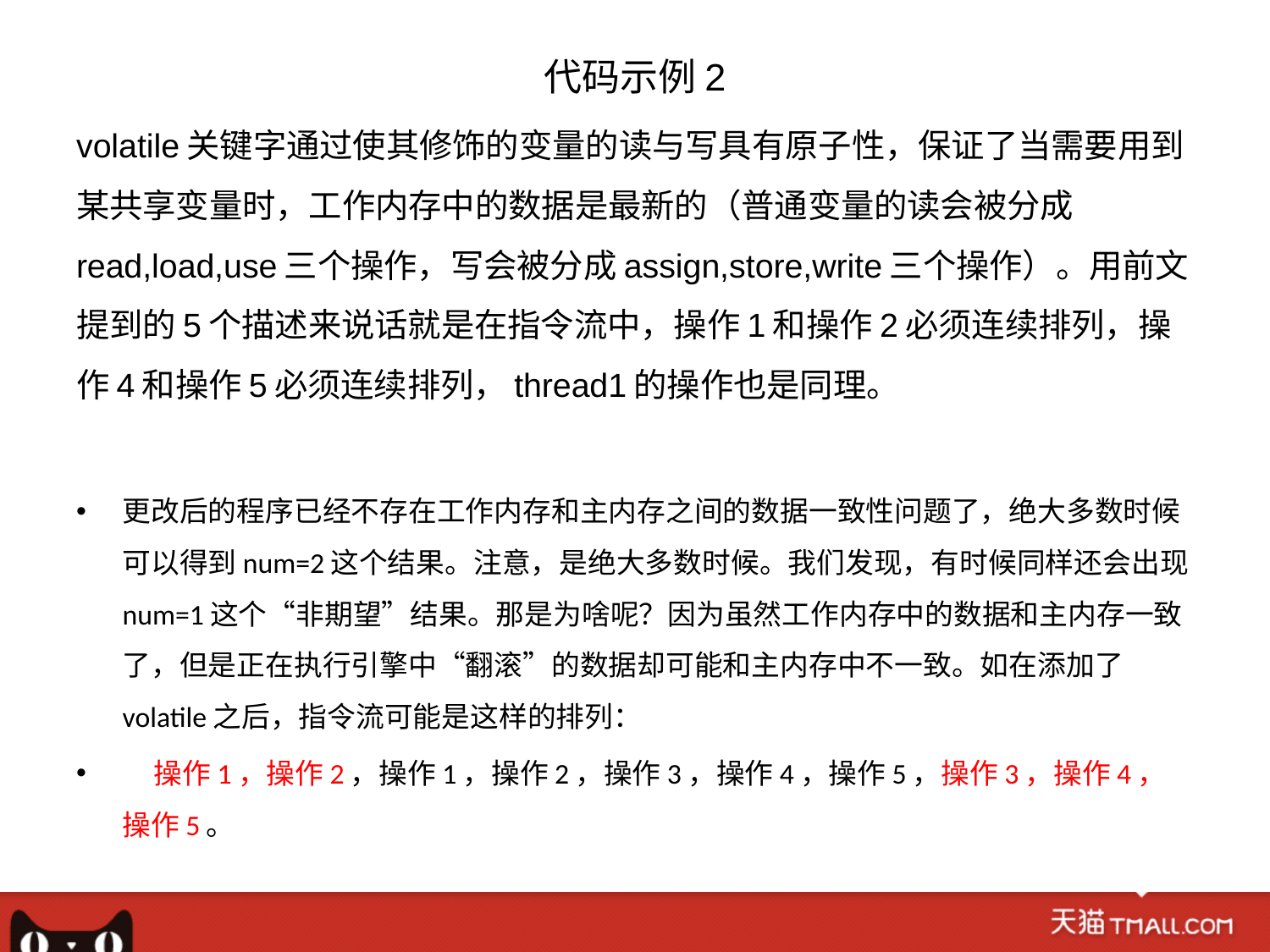

代码示例2
volatile关键字通过使其修饰的变量的读与写具有原子性，保证了当需要用到某共享变量时，工作内存中的数据是最新的（普通变量的读会被分成read,load,use三个操作，写会被分成assign,store,write三个操作）。用前文提到的5个描述来说话就是在指令流中，操作1和操作2必须连续排列，操作4和操作5必须连续排列，thread1的操作也是同理。

更改后的程序已经不存在工作内存和主内存之间的数据一致性问题了，绝大多数时候可以得到num=2这个结果。注意，是绝大多数时候。我们发现，有时候同样还会出现num=1这个“非期望”结果。那是为啥呢？因为虽然工作内存中的数据和主内存一致了，但是正在执行引擎中“翻滚”的数据却可能和主内存中不一致。如在添加了volatile之后，指令流可能是这样的排列：
    操作1，操作2，操作1，操作2，操作3，操作4，操作5，操作3，操作4，操作5。